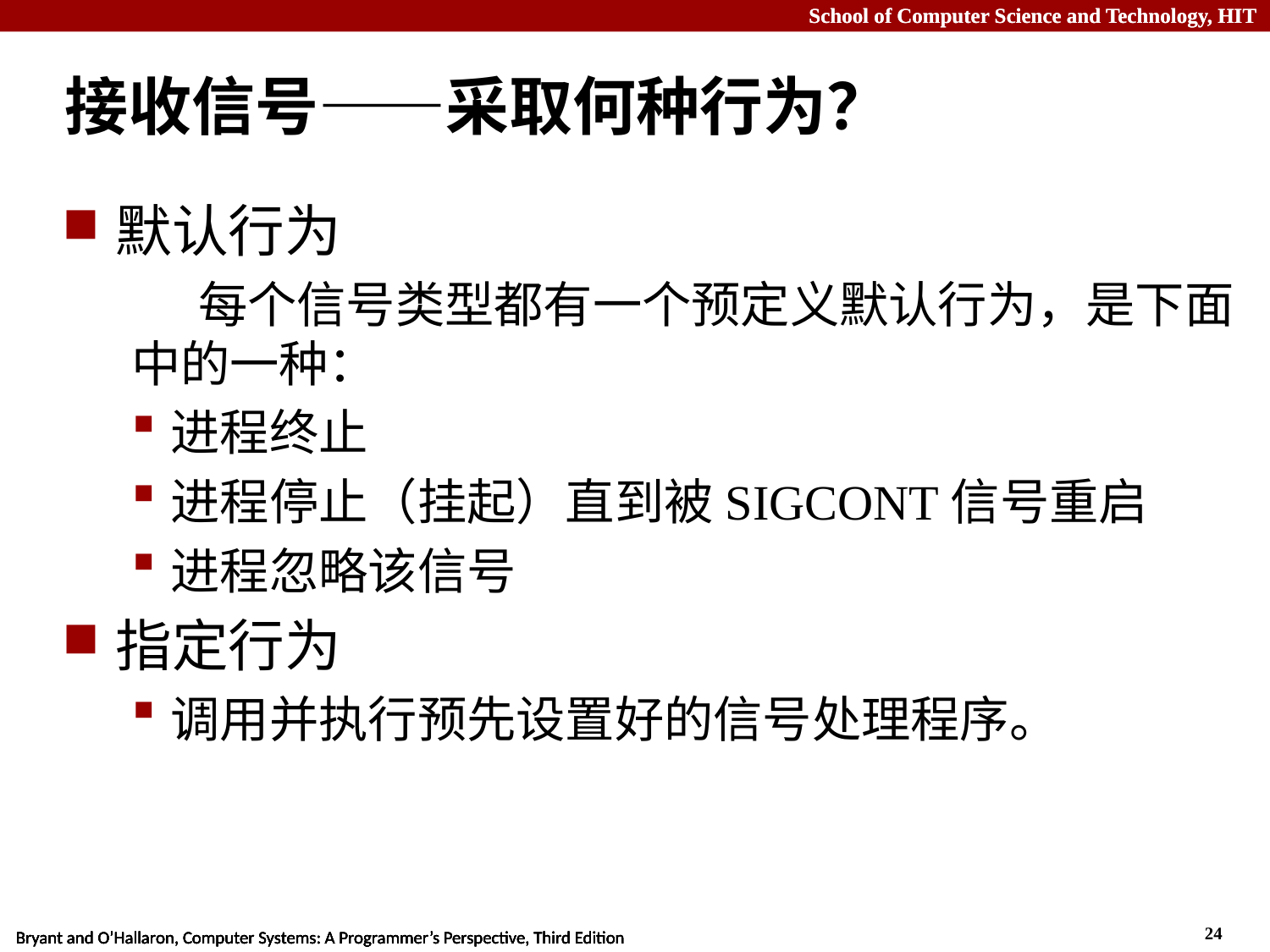

# 接收信号——采取何种行为？
默认行为
     每个信号类型都有一个预定义默认行为，是下面中的一种：
进程终止
进程停止（挂起）直到被SIGCONT信号重启
进程忽略该信号
指定行为
调用并执行预先设置好的信号处理程序。